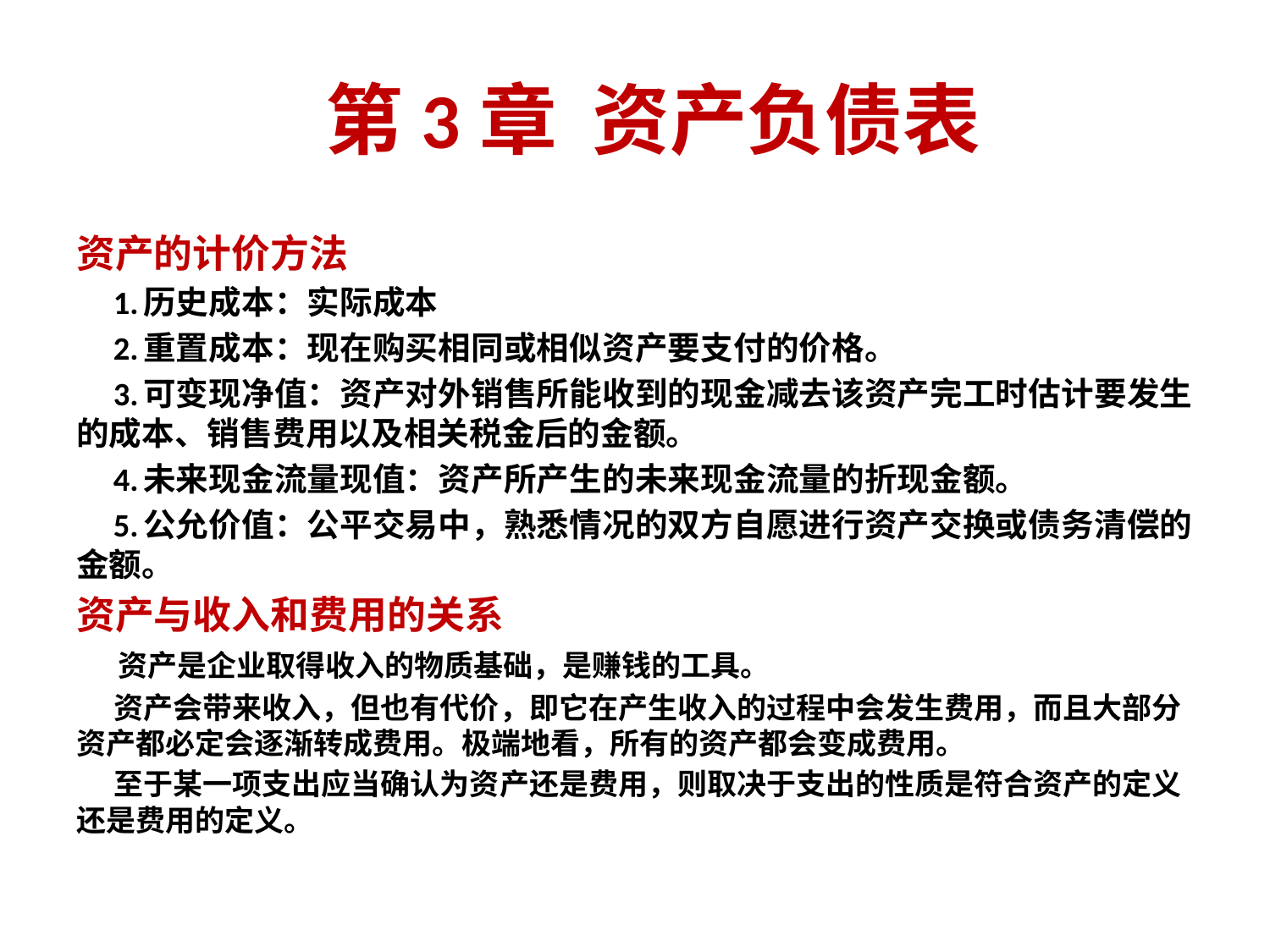

# 第3章  资产负债表
资产的计价方法
     1.历史成本：实际成本
     2.重置成本：现在购买相同或相似资产要支付的价格。
     3.可变现净值：资产对外销售所能收到的现金减去该资产完工时估计要发生的成本、销售费用以及相关税金后的金额。
     4.未来现金流量现值：资产所产生的未来现金流量的折现金额。
     5.公允价值：公平交易中，熟悉情况的双方自愿进行资产交换或债务清偿的金额。
资产与收入和费用的关系
     资产是企业取得收入的物质基础，是赚钱的工具。
     资产会带来收入，但也有代价，即它在产生收入的过程中会发生费用，而且大部分资产都必定会逐渐转成费用。极端地看，所有的资产都会变成费用。
     至于某一项支出应当确认为资产还是费用，则取决于支出的性质是符合资产的定义还是费用的定义。